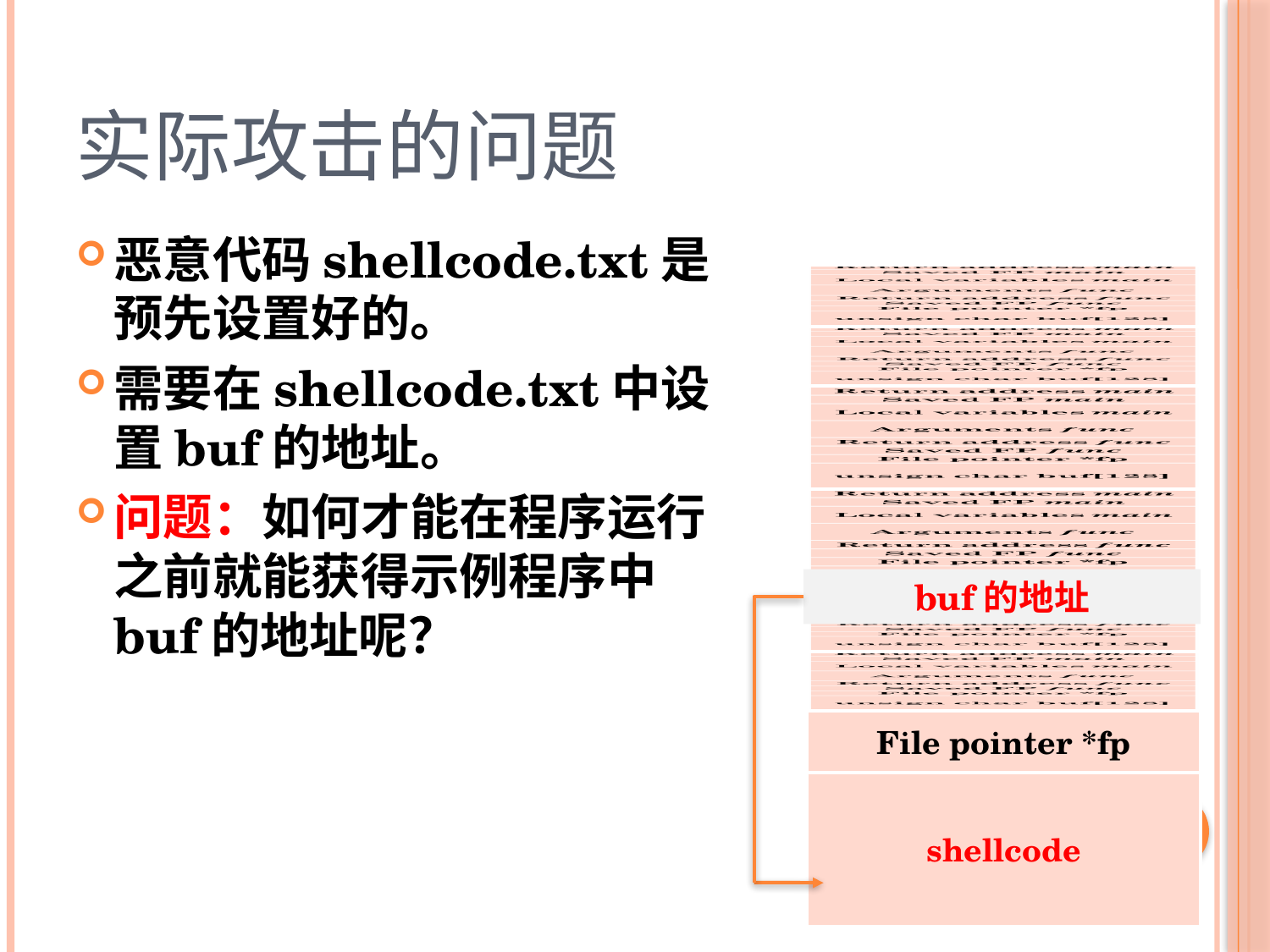

# 实际攻击的问题
恶意代码shellcode.txt是预先设置好的。
需要在shellcode.txt中设置buf的地址。
问题：如何才能在程序运行之前就能获得示例程序中buf的地址呢？
|  |
| --- |
|  |
|  |
|  |
|  |
|  |
| File pointer \*fp |
| shellcode |
buf的地址